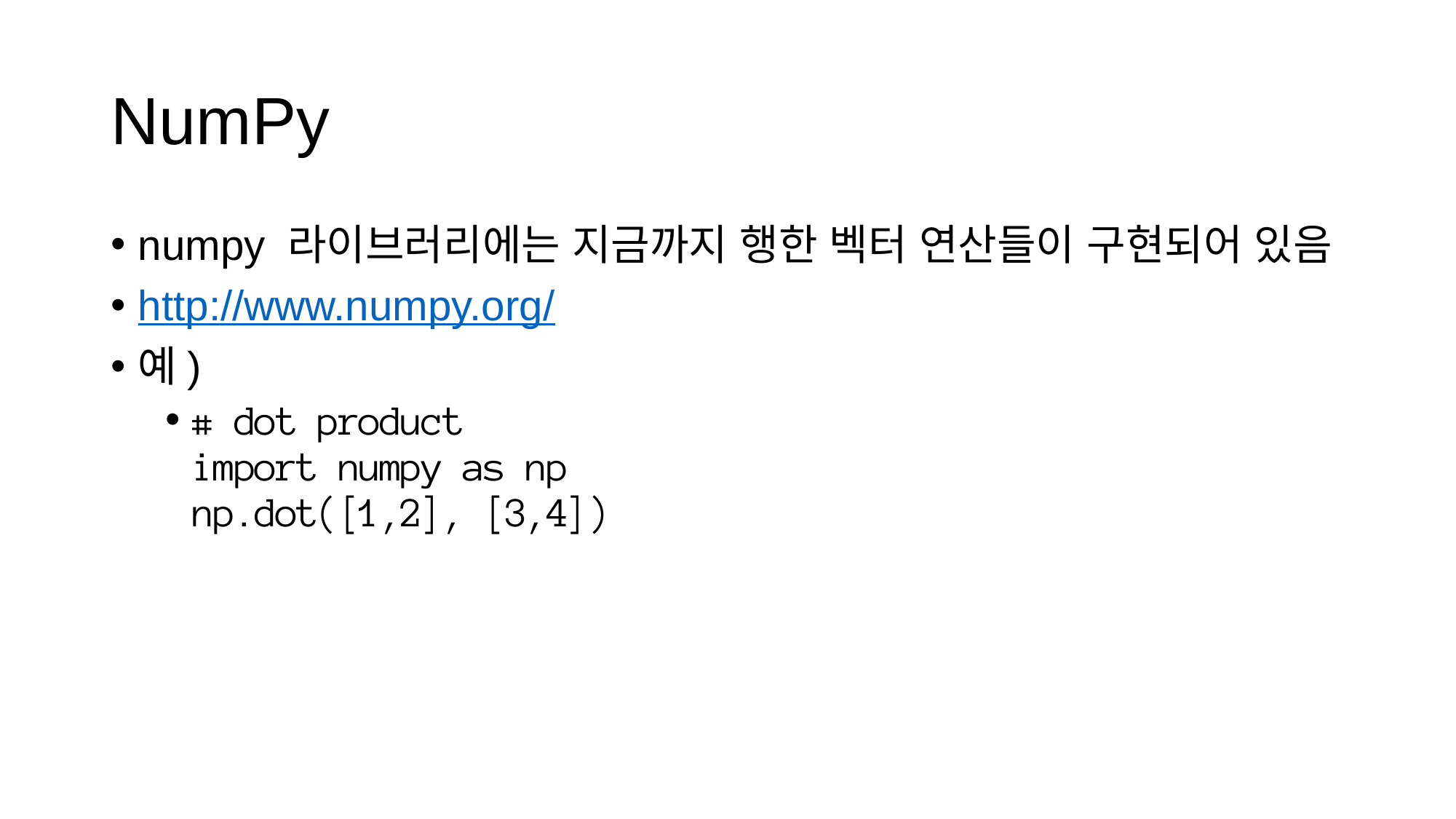

# NumPy
numpy 라이브러리에는 지금까지 행한 벡터 연산들이 구현되어 있음
http://www.numpy.org/
예)
# dot product import numpy as np np.dot([1,2], [3,4])